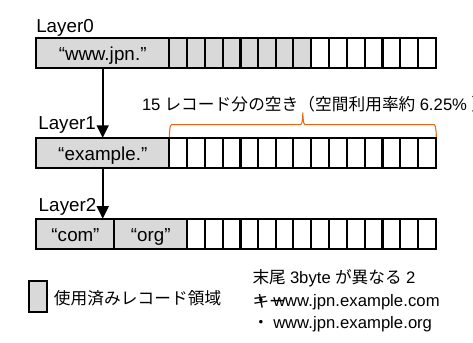

Layer0
“www.jpn.”

15レコード分の空き（空間利用率約6.25%）
Layer1
“example.”

Layer2
“com”
“org”

末尾3byteが異なる2キー

使用済みレコード領域
・www.jpn.example.com
・www.jpn.example.org